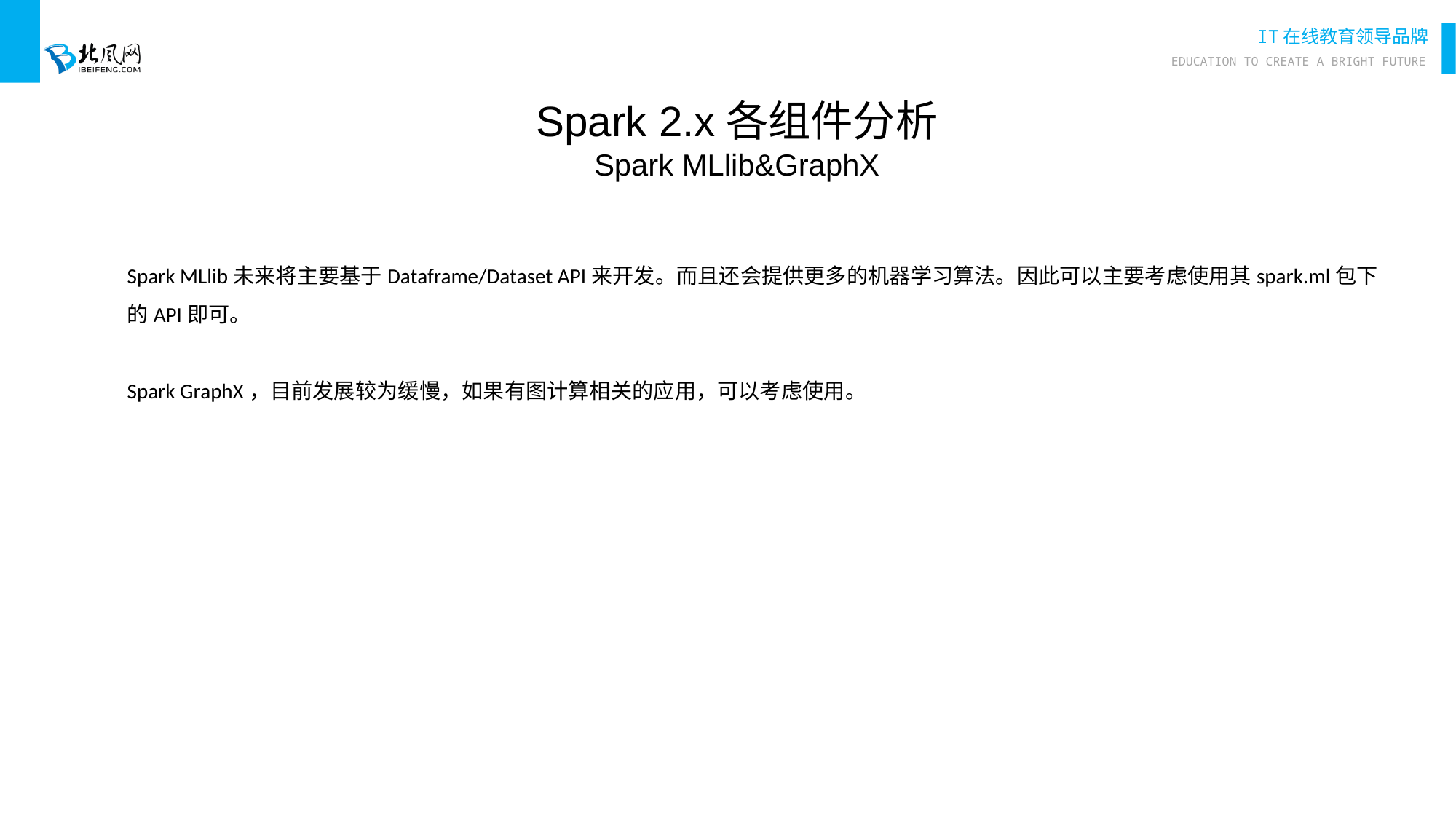

Spark 2.x各组件分析
Spark MLlib&GraphX
Spark MLlib未来将主要基于Dataframe/Dataset API来开发。而且还会提供更多的机器学习算法。因此可以主要考虑使用其spark.ml包下的API即可。

Spark GraphX，目前发展较为缓慢，如果有图计算相关的应用，可以考虑使用。